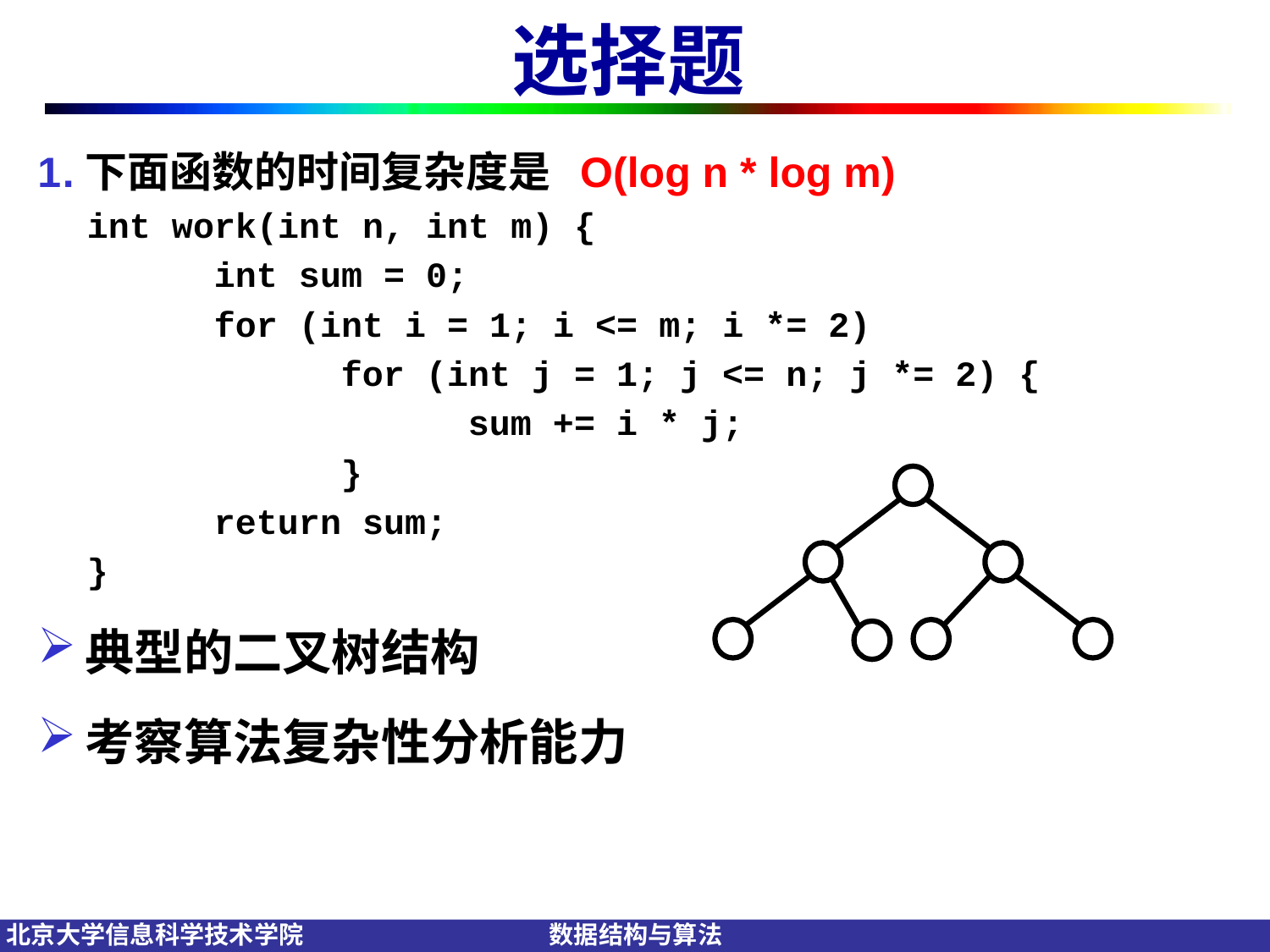

# 选择题
下面函数的时间复杂度是  O(log n * log m)
int work(int n, int m) {
	int sum = 0;
	for (int i = 1; i <= m; i *= 2)
		for (int j = 1; j <= n; j *= 2) {
			sum += i * j;
		}
	return sum;
}
典型的二叉树结构
考察算法复杂性分析能力